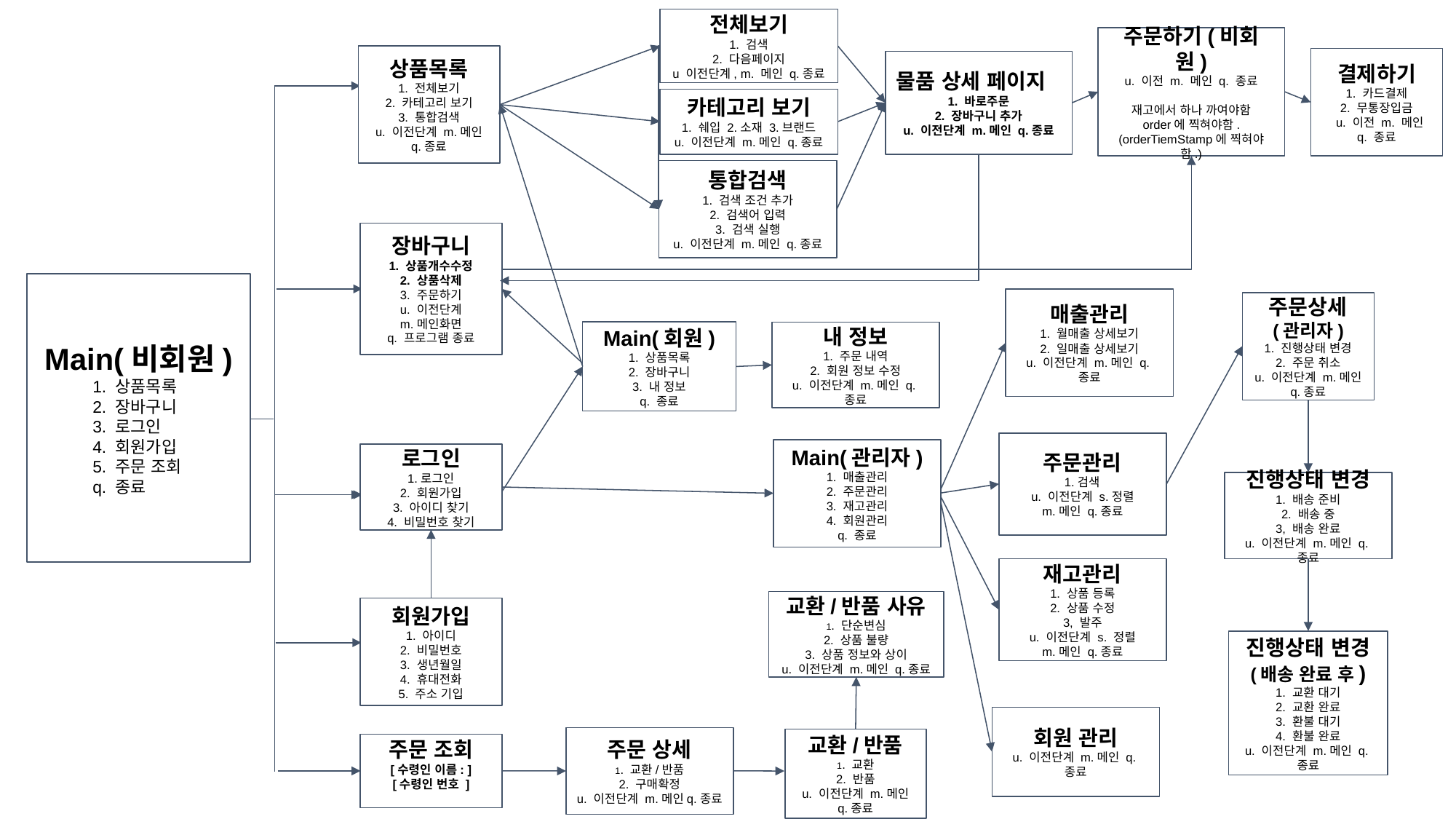

전체보기
1. 검색
2. 다음페이지
u 이전단계, m. 메인 q.종료
주문하기(비회원)
u. 이전 m. 메인 q. 종료

재고에서 하나 까여야함
order에 찍혀야함.(orderTiemStamp에 찍혀야함.)
상품목록
1. 전체보기
2. 카테고리 보기
3. 통합검색
u. 이전단계 m.메인 q.종료
결제하기
1. 카드결제
2. 무통장입금
 u. 이전 m. 메인 q. 종료
물품 상세 페이지
1. 바로주문
2. 장바구니 추가
u. 이전단계 m.메인 q.종료
카테고리 보기
1. 쉐입 2.소재 3.브랜드
u. 이전단계 m.메인 q.종료
통합검색
1. 검색 조건 추가
2. 검색어 입력
3. 검색 실행
u. 이전단계 m.메인 q.종료
장바구니
1. 상품개수수정
2. 상품삭제
3. 주문하기
u. 이전단계
m.메인화면
q. 프로그램 종료
Main(비회원)
1. 상품목록
2. 장바구니
3. 로그인
4. 회원가입
5. 주문 조회
q. 종료
매출관리
1. 월매출 상세보기
2. 일매출 상세보기
u. 이전단계 m.메인 q.종료
주문상세
(관리자)
1. 진행상태 변경
2. 주문 취소
u. 이전단계 m.메인 q.종료
Main(회원)
1. 상품목록
2. 장바구니
3. 내 정보
q. 종료
내 정보
1. 주문 내역
2. 회원 정보 수정
u. 이전단계 m.메인 q.종료
주문관리
1.검색
u. 이전단계 s.정렬
m.메인 q.종료
Main(관리자)
1. 매출관리
2. 주문관리
3. 재고관리
4. 회원관리
q. 종료
로그인
1.로그인
2. 회원가입
3. 아이디 찾기
4. 비밀번호 찾기
진행상태 변경
1. 배송 준비
2. 배송 중
3, 배송 완료
u. 이전단계 m.메인 q.종료
재고관리
1. 상품 등록
2. 상품 수정
3, 발주
u. 이전단계 s. 정렬
m.메인 q.종료
교환/반품 사유
1. 단순변심
2. 상품 불량
3. 상품 정보와 상이
u. 이전단계 m.메인 q.종료
회원가입
1. 아이디
2. 비밀번호
3. 생년월일
4. 휴대전화
5. 주소 기입
진행상태 변경 (배송 완료 후)
1. 교환 대기
2. 교환 완료
3. 환불 대기
4. 환불 완료
u. 이전단계 m.메인 q.종료
회원 관리
u. 이전단계 m.메인 q.종료
주문 상세
1. 교환/반품
2. 구매확정
u. 이전단계 m.메인q.종료
교환/반품
1. 교환
2. 반품
u. 이전단계 m.메인 q.종료
주문 조회
[수령인 이름: ]
[수령인 번호 ]